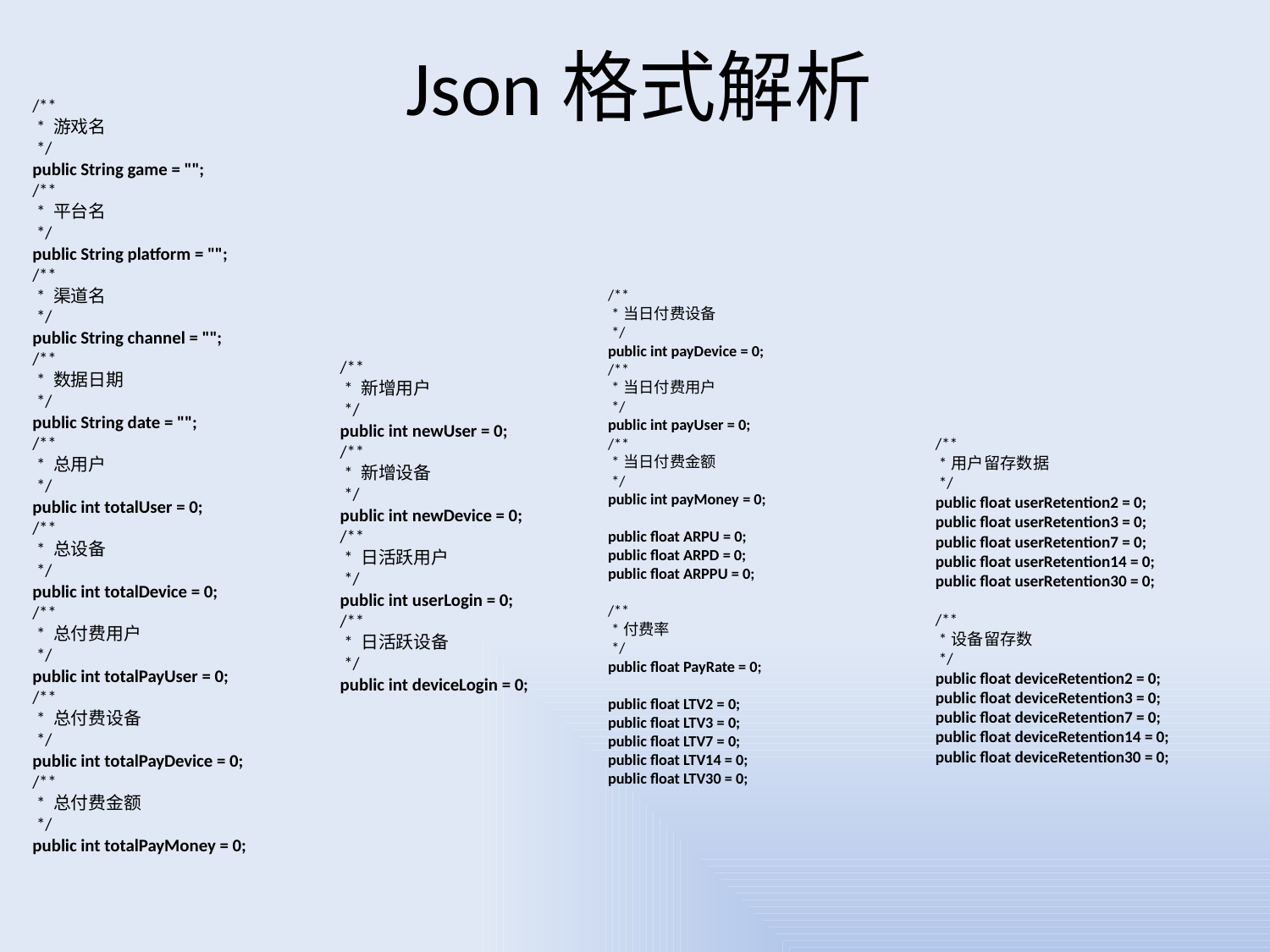

# Json格式解析
/**
 * 游戏名
 */
public String game = "";
/**
 * 平台名
 */
public String platform = "";
/**
 * 渠道名
 */
public String channel = "";
/**
 * 数据日期
 */
public String date = "";
/**
 * 总用户
 */
public int totalUser = 0;
/**
 * 总设备
 */
public int totalDevice = 0;
/**
 * 总付费用户
 */
public int totalPayUser = 0;
/**
 * 总付费设备
 */
public int totalPayDevice = 0;
/**
 * 总付费金额
 */
public int totalPayMoney = 0;

/**
 * 当日付费设备
 */
public int payDevice = 0;
/**
 * 当日付费用户
 */
public int payUser = 0;
/**
 * 当日付费金额
 */
public int payMoney = 0;

public float ARPU = 0;
public float ARPD = 0;
public float ARPPU = 0;

/**
 * 付费率
 */
public float PayRate = 0;

public float LTV2 = 0;
public float LTV3 = 0;
public float LTV7 = 0;
public float LTV14 = 0;
public float LTV30 = 0;

/**
 * 新增用户
 */
public int newUser = 0;
/**
 * 新增设备
 */
public int newDevice = 0;
/**
 * 日活跃用户
 */
public int userLogin = 0;
/**
 * 日活跃设备
 */
public int deviceLogin = 0;

/**
 * 用户留存数据
 */
public float userRetention2 = 0;
public float userRetention3 = 0;
public float userRetention7 = 0;
public float userRetention14 = 0;
public float userRetention30 = 0;

/**
 * 设备留存数
 */
public float deviceRetention2 = 0;
public float deviceRetention3 = 0;
public float deviceRetention7 = 0;
public float deviceRetention14 = 0;
public float deviceRetention30 = 0;